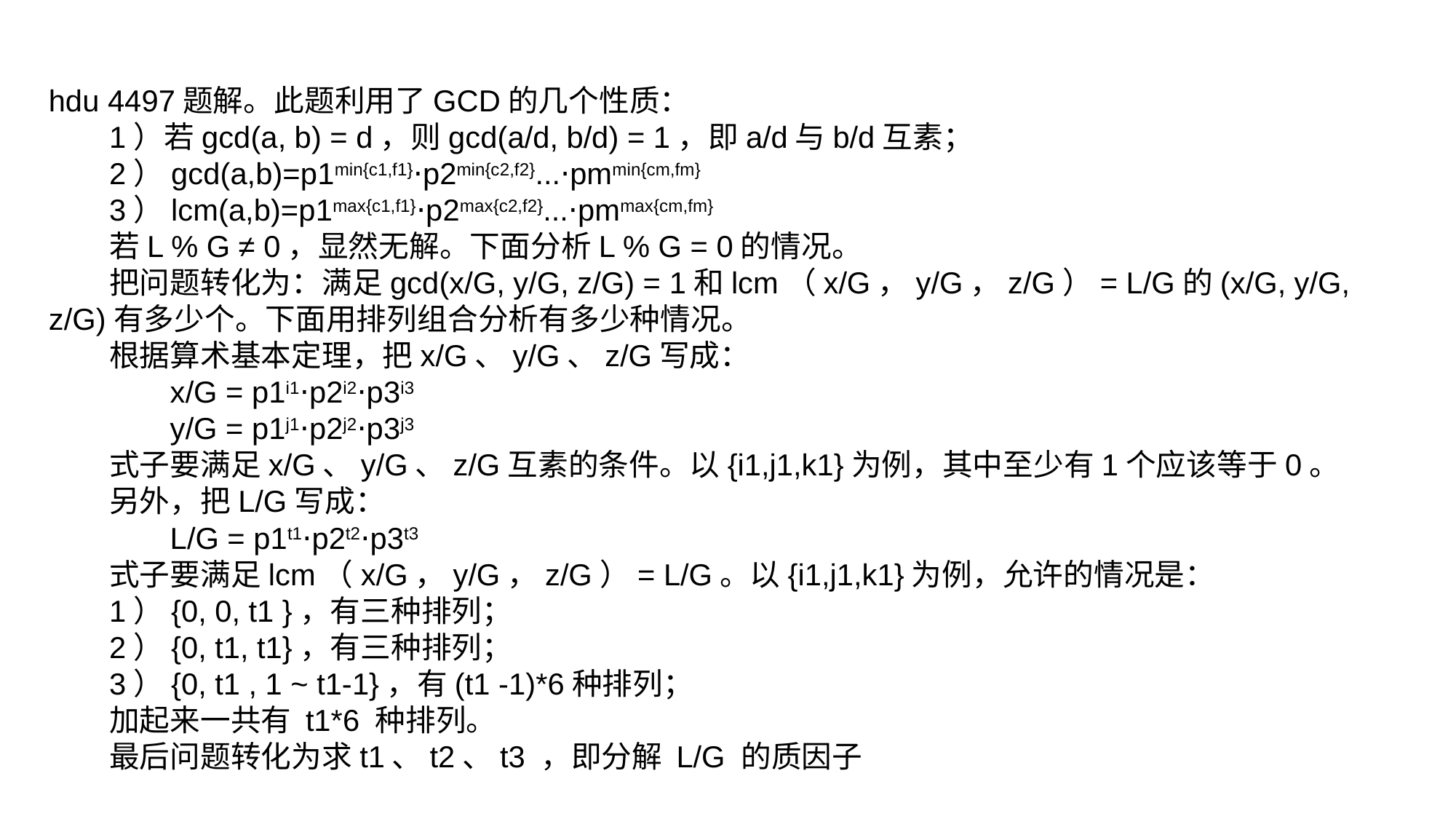

hdu 4497题解。此题利用了GCD的几个性质：
1）若gcd(a, b) = d，则gcd(a/d, b/d) = 1，即a/d与b/d互素；
2）gcd(a,b)=p1min{c1,f1}⋅p2min{c2,f2}...⋅pmmin{cm,fm}​	​
3）lcm(a,b)=p1max{c1,f1}⋅p2max{c2,f2}...⋅pmmax{cm,fm}​
若L % G ≠ 0，显然无解。下面分析L % G = 0的情况。
把问题转化为：满足gcd(x/G, y/G, z/G) = 1和lcm（x/G，y/G，z/G）= L/G的(x/G, y/G, z/G)有多少个。下面用排列组合分析有多少种情况。
根据算术基本定理，把x/G、y/G、z/G写成：
  x/G = p1i1⋅p2i2⋅p3i3
  y/G = p1j1⋅p2j2⋅p3j3
式子要满足x/G、y/G、z/G互素的条件。以{i1,j1,k1}为例，其中至少有1个应该等于0。
另外，把L/G写成：
  L/G = p1t1⋅p2t2⋅p3t3​
式子要满足lcm（x/G，y/G，z/G）= L/G。以{i1,j1,k1}为例，允许的情况是：
1）{0, 0, t1 }，有三种排列；
2）{0, t1, t1}，有三种排列；
3）{0, t1 , 1 ~ t1-1}，有(t1 -1)*6种排列；
加起来一共有 t1*6 种排列。
最后问题转化为求t1、t2、t3 ，即分解 L/G 的质因子